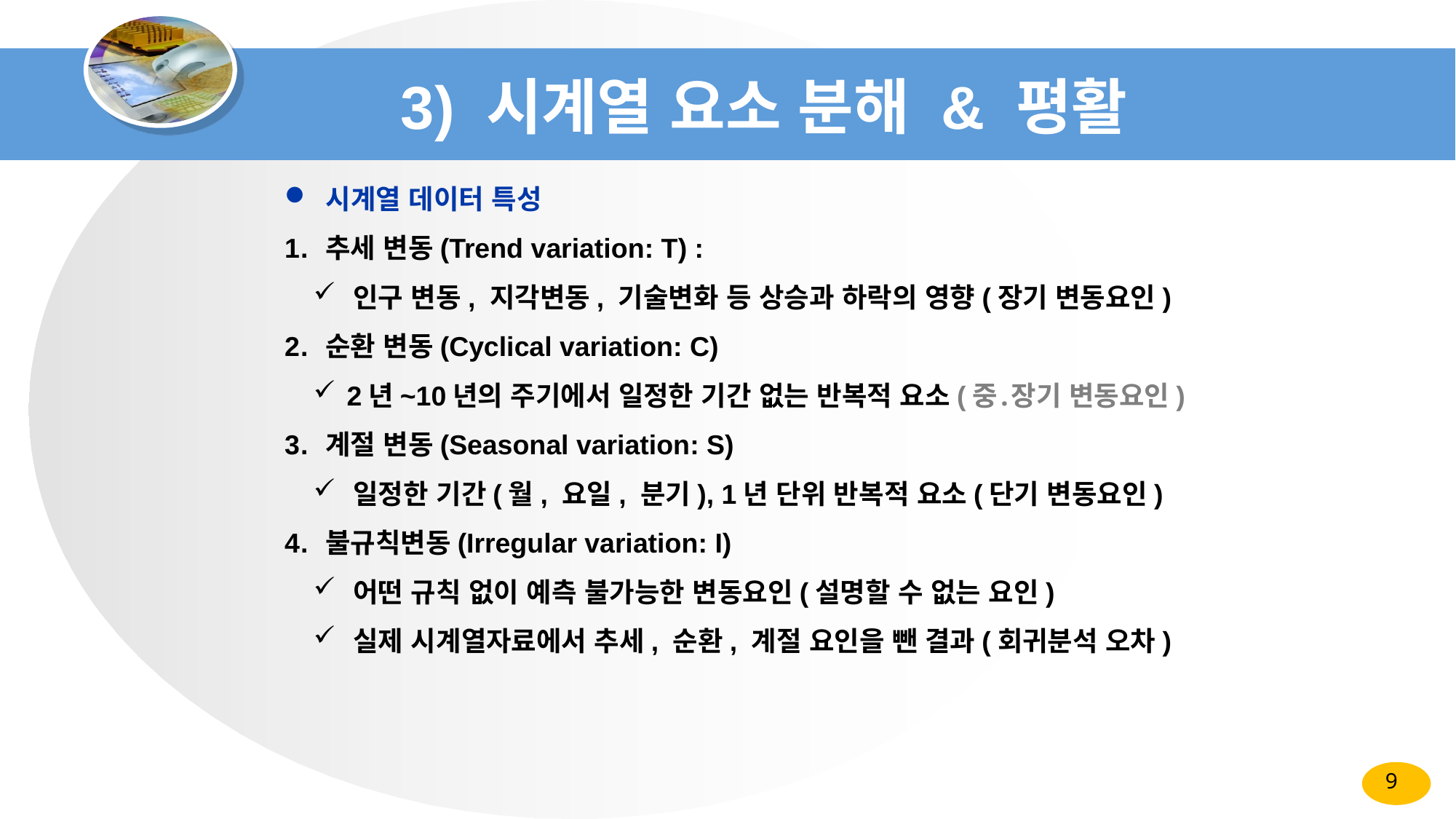

# 3) 시계열 요소 분해 & 평활
 시계열 데이터 특성
추세 변동(Trend variation: T) :
 인구 변동, 지각변동, 기술변화 등 상승과 하락의 영향(장기 변동요인)
순환 변동(Cyclical variation: C)
 2년~10년의 주기에서 일정한 기간 없는 반복적 요소(중․장기 변동요인)
계절 변동(Seasonal variation: S)
 일정한 기간(월, 요일, 분기), 1년 단위 반복적 요소(단기 변동요인)
불규칙변동(Irregular variation: I)
 어떤 규칙 없이 예측 불가능한 변동요인(설명할 수 없는 요인)
 실제 시계열자료에서 추세, 순환, 계절 요인을 뺀 결과(회귀분석 오차)
9